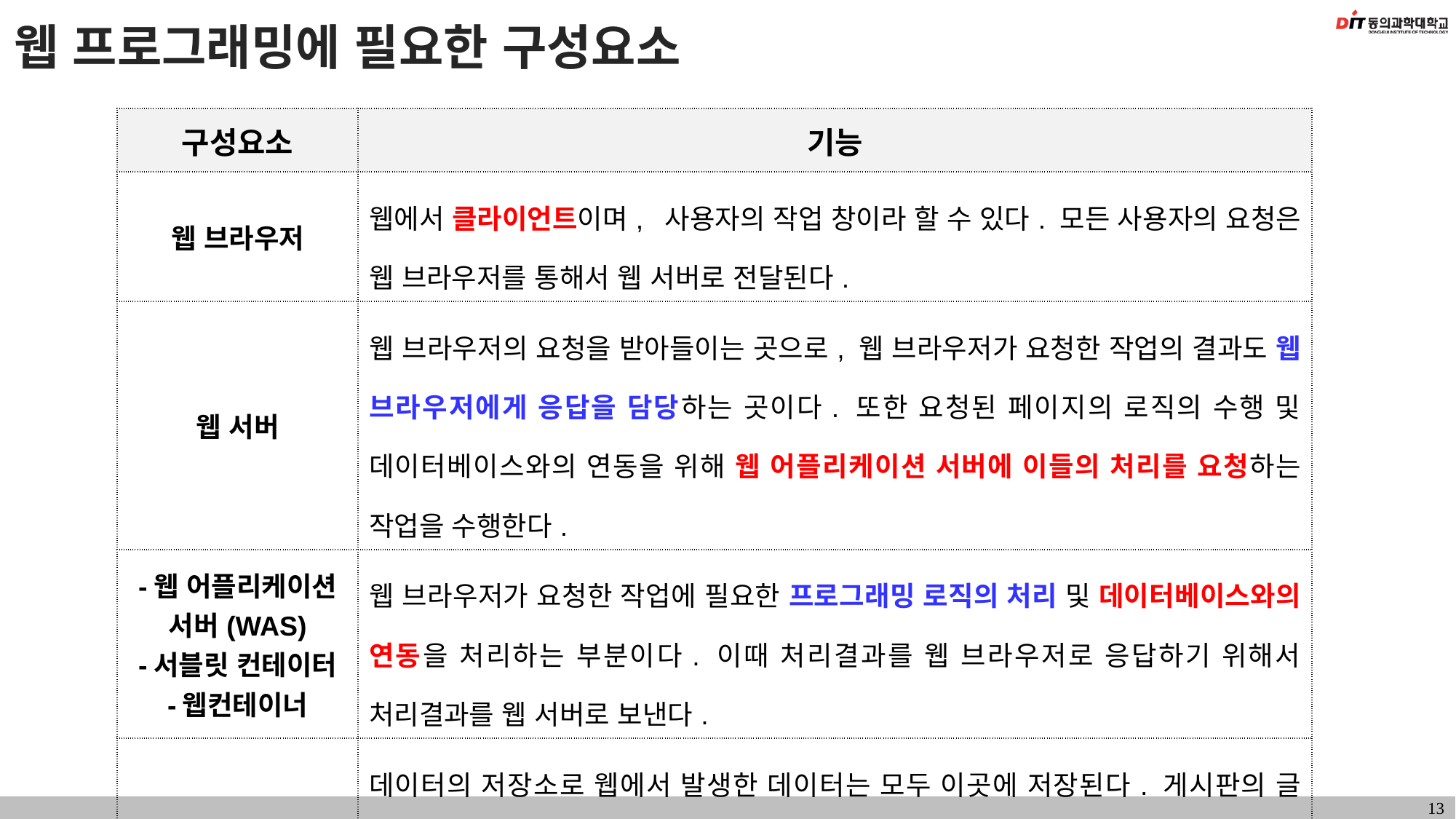

# 웹 프로그래밍에 필요한 구성요소
| 구성요소 | 기능 |
| --- | --- |
| 웹 브라우저 | 웹에서 클라이언트이며,  사용자의 작업 창이라 할 수 있다. 모든 사용자의 요청은 웹 브라우저를 통해서 웹 서버로 전달된다. |
| 웹 서버 | 웹 브라우저의 요청을 받아들이는 곳으로, 웹 브라우저가 요청한 작업의 결과도 웹 브라우저에게 응답을 담당하는 곳이다. 또한 요청된 페이지의 로직의 수행 및 데이터베이스와의 연동을 위해 웹 어플리케이션 서버에 이들의 처리를 요청하는 작업을 수행한다. |
| -웹 어플리케이션 서버(WAS) -서블릿 컨테이터 -웹컨테이너 | 웹 브라우저가 요청한 작업에 필요한 프로그래밍 로직의 처리 및 데이터베이스와의 연동을 처리하는 부분이다. 이때 처리결과를 웹 브라우저로 응답하기 위해서 처리결과를 웹 서버로 보낸다. |
| 데이터베이스 | 데이터의 저장소로 웹에서 발생한 데이터는 모두 이곳에 저장된다. 게시판의 글들, 회원의 정보 등을 예로 들 수 있다. 사용자의 입장에서 가장 안쪽에 있기 때문에 데이터베이스 서버를 Backend Server라고도 부른다. |

13